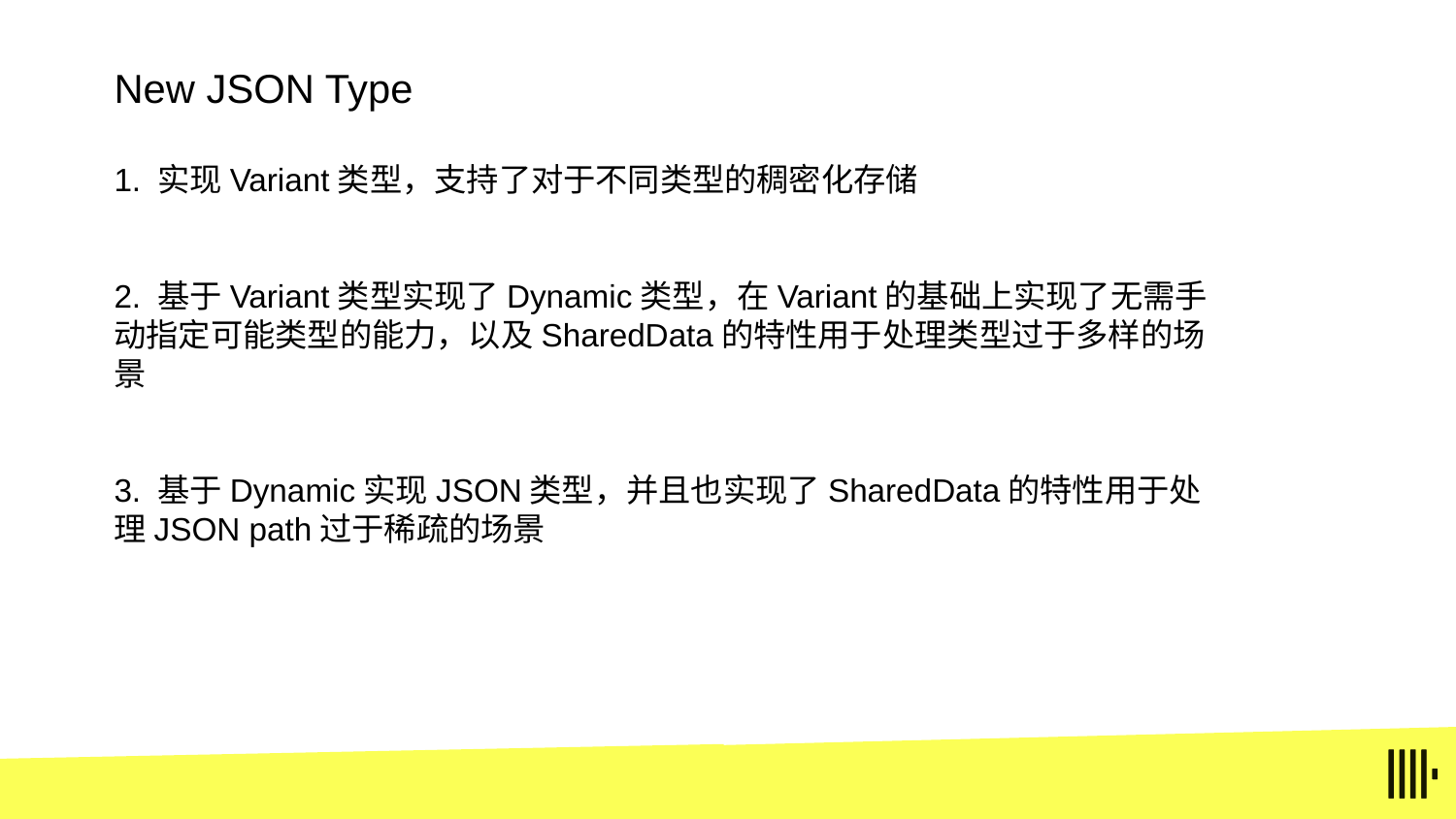

New JSON Type

1. 实现Variant类型，支持了对于不同类型的稠密化存储

2. 基于Variant类型实现了Dynamic类型，在Variant的基础上实现了无需手动指定可能类型的能力，以及SharedData的特性用于处理类型过于多样的场景

3. 基于Dynamic实现JSON类型，并且也实现了SharedData的特性用于处理JSON path过于稀疏的场景